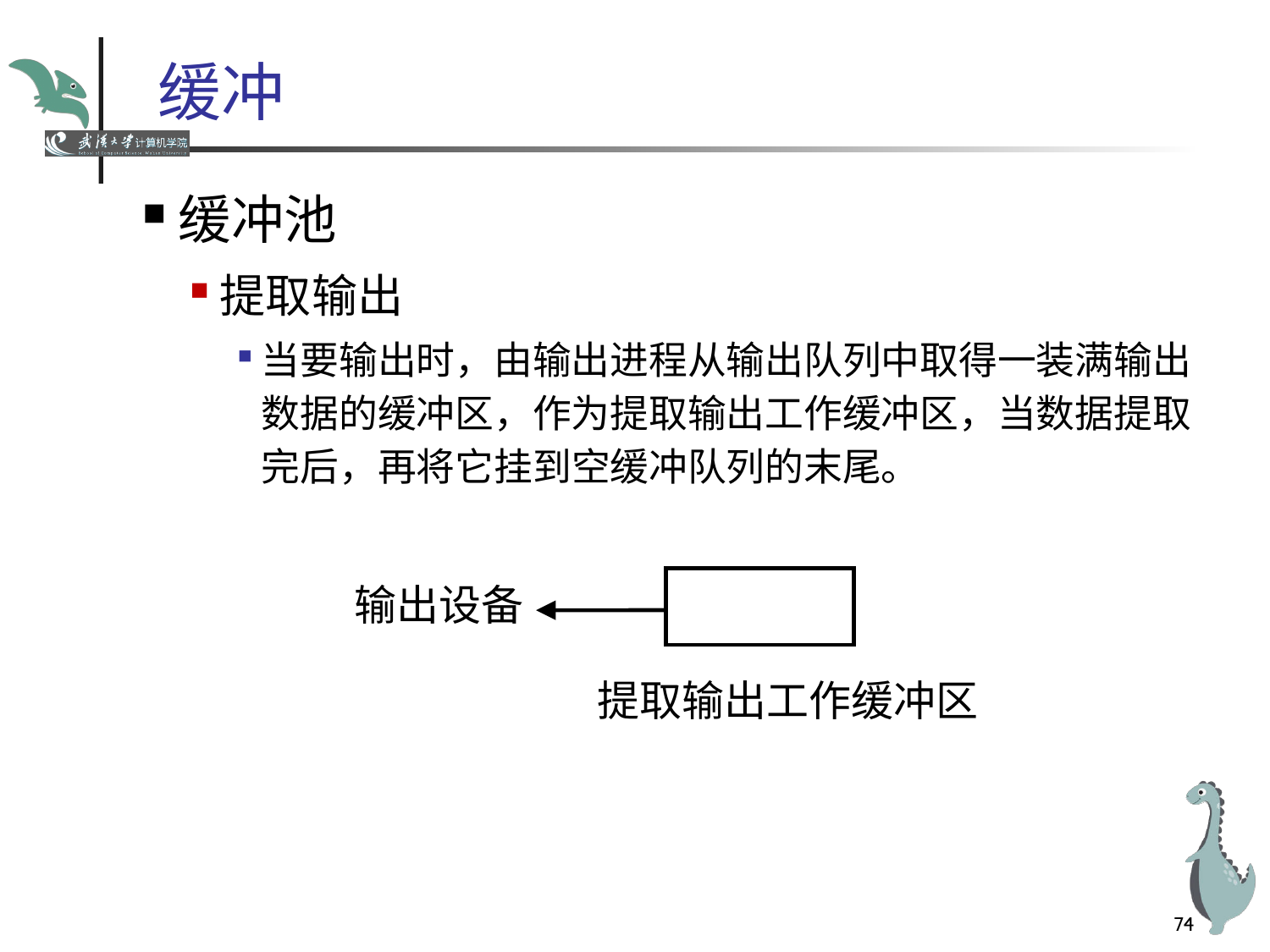

# 缓冲
缓冲池
提取输出
当要输出时，由输出进程从输出队列中取得一装满输出数据的缓冲区，作为提取输出工作缓冲区，当数据提取完后，再将它挂到空缓冲队列的末尾。

输出设备

提取输出工作缓冲区
74